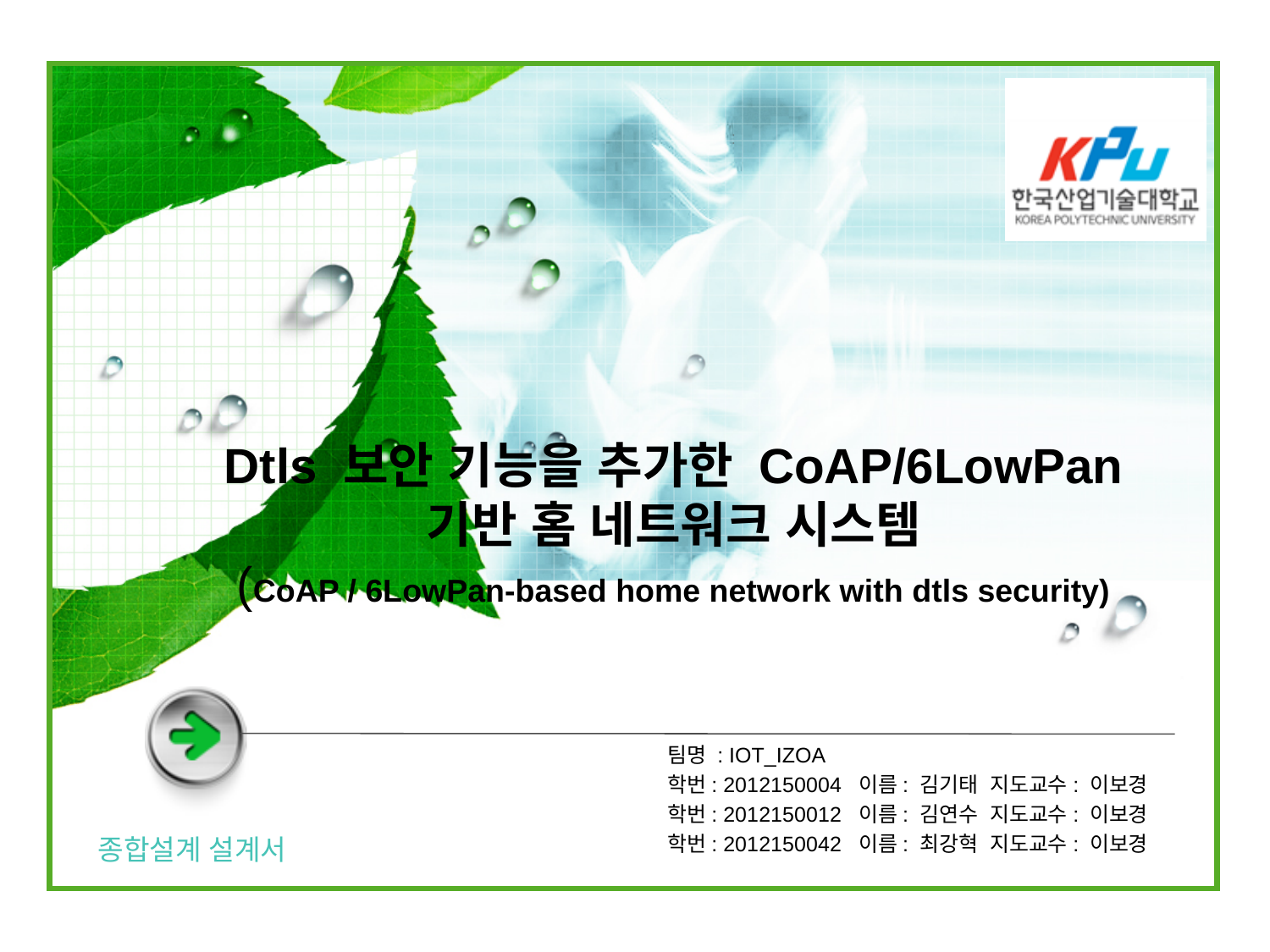

# Dtls 보안 기능을 추가한 CoAP/6LowPan 기반 홈 네트워크 시스템 (CoAP / 6LowPan-based home network with dtls security)
팀명 : IOT_IZOA
학번: 2012150004  이름: 김기태  지도교수: 이보경
학번: 2012150012  이름: 김연수  지도교수: 이보경
학번: 2012150042  이름: 최강혁  지도교수: 이보경

종합설계 설계서